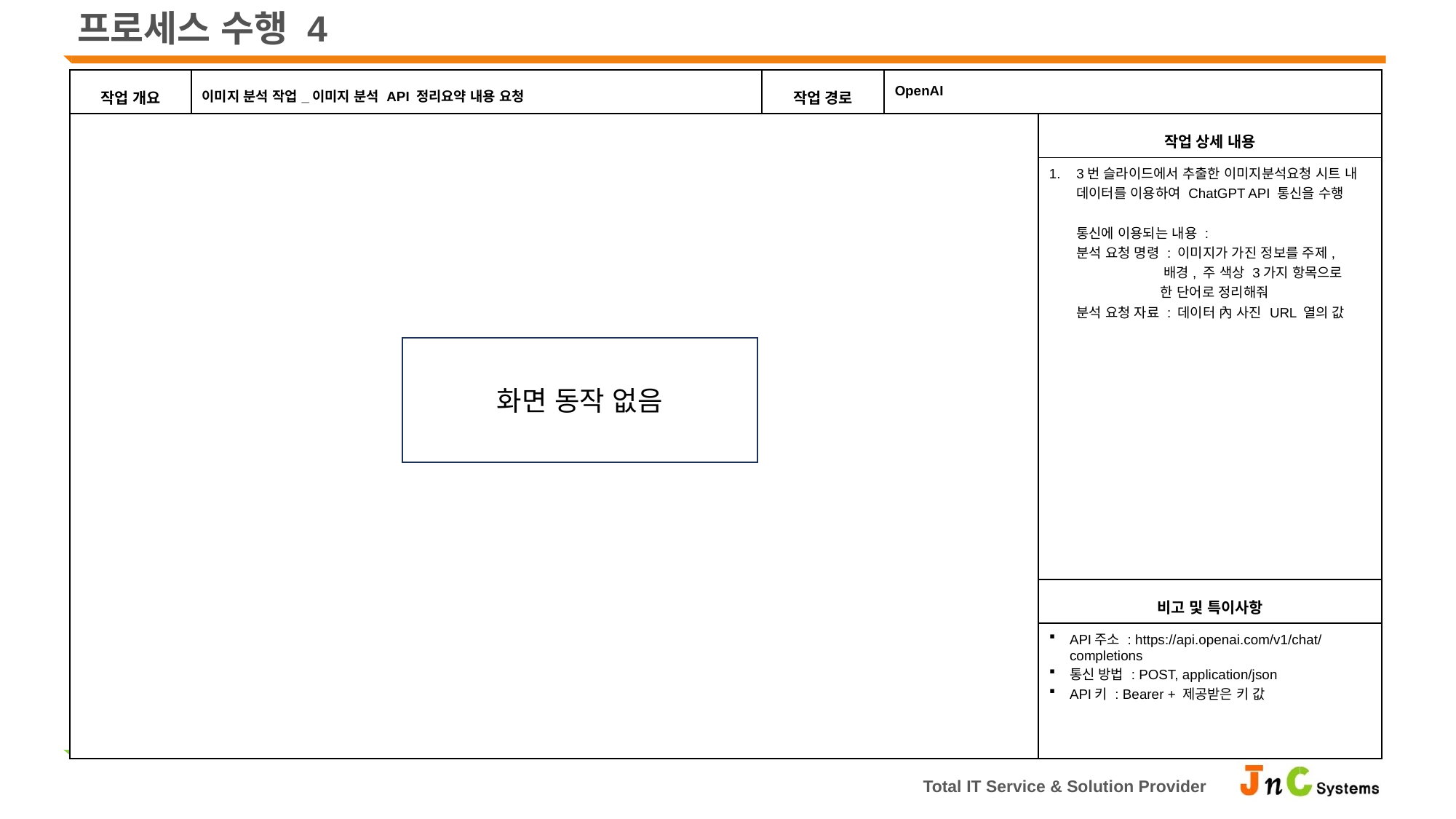

프로세스 수행 4
| 작업 개요 | 이미지 분석 작업\_이미지 분석 API 정리요약 내용 요청 | 작업 경로 | OpenAI |  |
| --- | --- | --- | --- | --- |
|  |  |  |  | 작업 상세 내용 |
|  |  |  |  | 3번 슬라이드에서 추출한 이미지분석요청 시트 내 데이터를 이용하여 ChatGPT API 통신을 수행 통신에 이용되는 내용 : 분석 요청 명령 : 이미지가 가진 정보를 주제, 배경, 주 색상 3가지 항목으로 한 단어로 정리해줘 분석 요청 자료 : 데이터 內 사진 URL 열의 값 |
|  |  |  |  | 비고 및 특이사항 |
|  |  |  |  | API주소 : https://api.openai.com/v1/chat/completions 통신 방법 : POST, application/json API키 : Bearer + 제공받은 키 값 |
화면 동작 없음